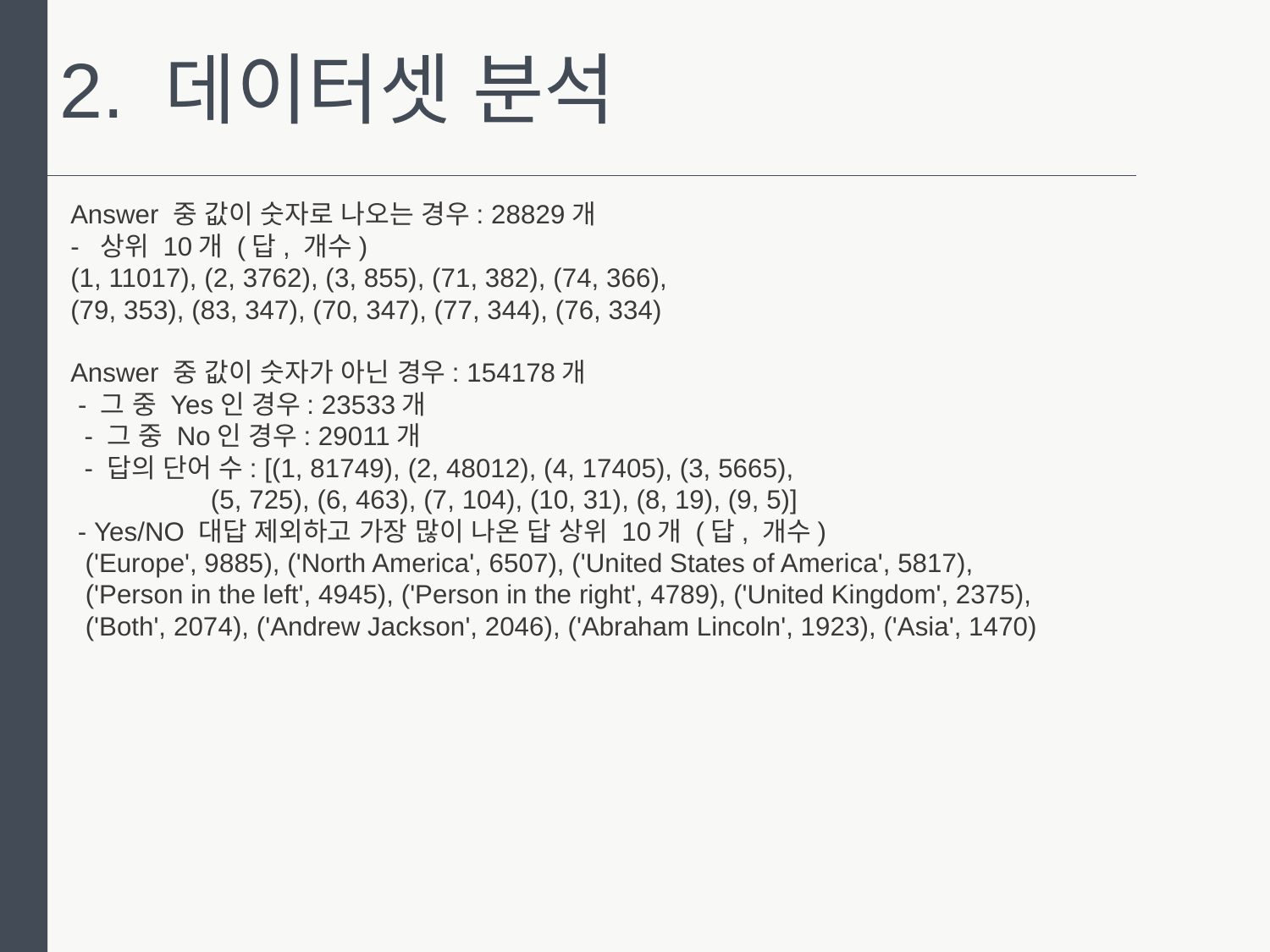

2. 데이터셋 분석
Answer 중 값이 숫자로 나오는 경우: 28829개
-  상위 10개 (답, 개수)
(1, 11017), (2, 3762), (3, 855), (71, 382), (74, 366),
(79, 353), (83, 347), (70, 347), (77, 344), (76, 334)
Answer 중 값이 숫자가 아닌 경우: 154178개
 - 그 중 Yes인 경우: 23533개
 - 그 중 No인 경우: 29011개
 - 답의 단어 수: [(1, 81749), (2, 48012), (4, 17405), (3, 5665),
                   (5, 725), (6, 463), (7, 104), (10, 31), (8, 19), (9, 5)]
 - Yes/NO 대답 제외하고 가장 많이 나온 답 상위 10개 (답, 개수)
  ('Europe', 9885), ('North America', 6507), ('United States of America', 5817),
  ('Person in the left', 4945), ('Person in the right', 4789), ('United Kingdom', 2375),
  ('Both', 2074), ('Andrew Jackson', 2046), ('Abraham Lincoln', 1923), ('Asia', 1470)